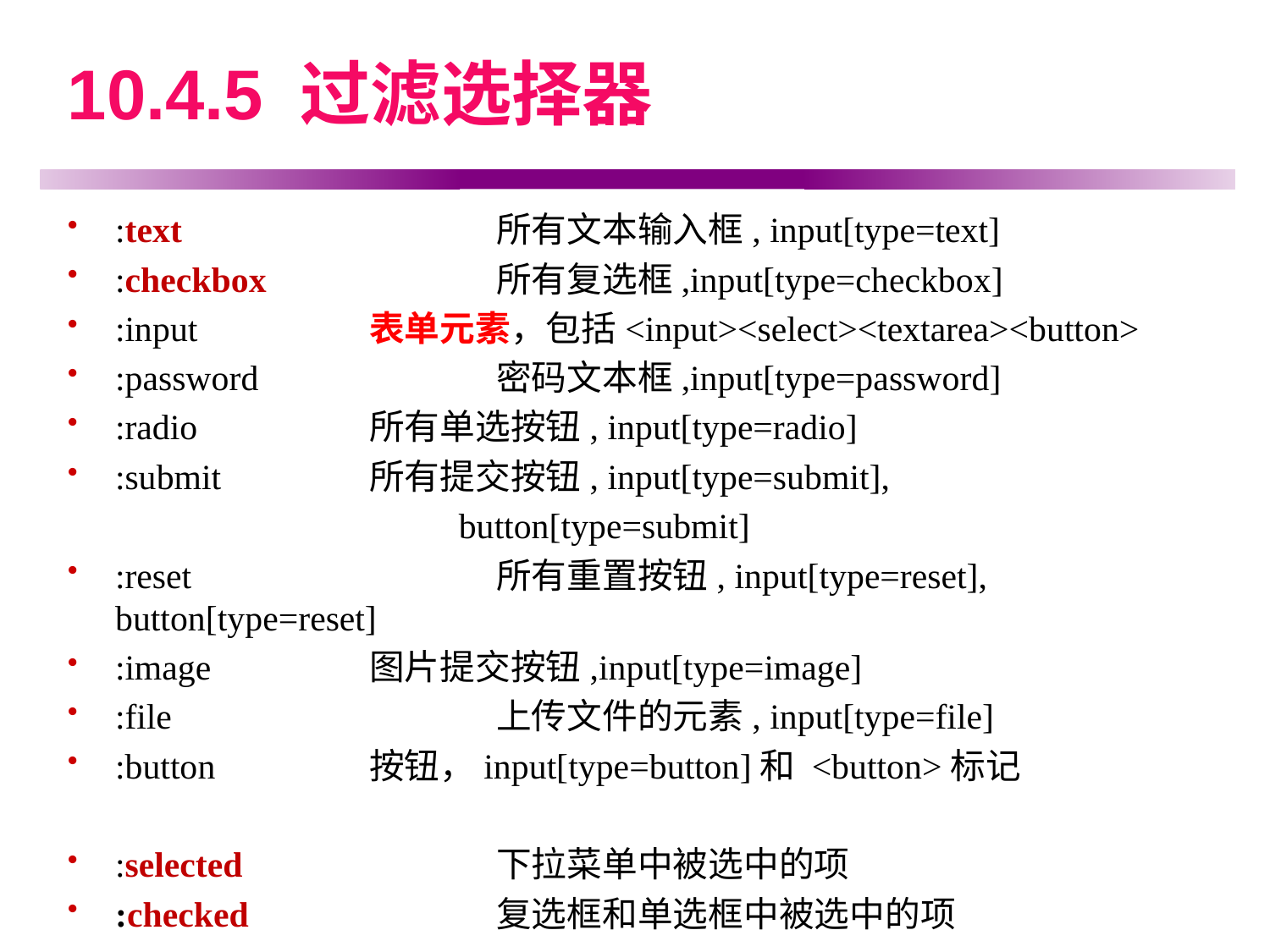

# 10.4.5 过滤选择器
:text			所有文本输入框, input[type=text]
:checkbox		所有复选框,input[type=checkbox]
:input		表单元素，包括<input><select><textarea><button>
:password		密码文本框,input[type=password]
:radio		所有单选按钮, input[type=radio]
:submit		所有提交按钮, input[type=submit],
                                            button[type=submit]
:reset			所有重置按钮, input[type=reset], button[type=reset]
:image		图片提交按钮,input[type=image]
:file			上传文件的元素, input[type=file]
:button		按钮，input[type=button]和 <button>标记

:selected		下拉菜单中被选中的项
:checked		复选框和单选框中被选中的项